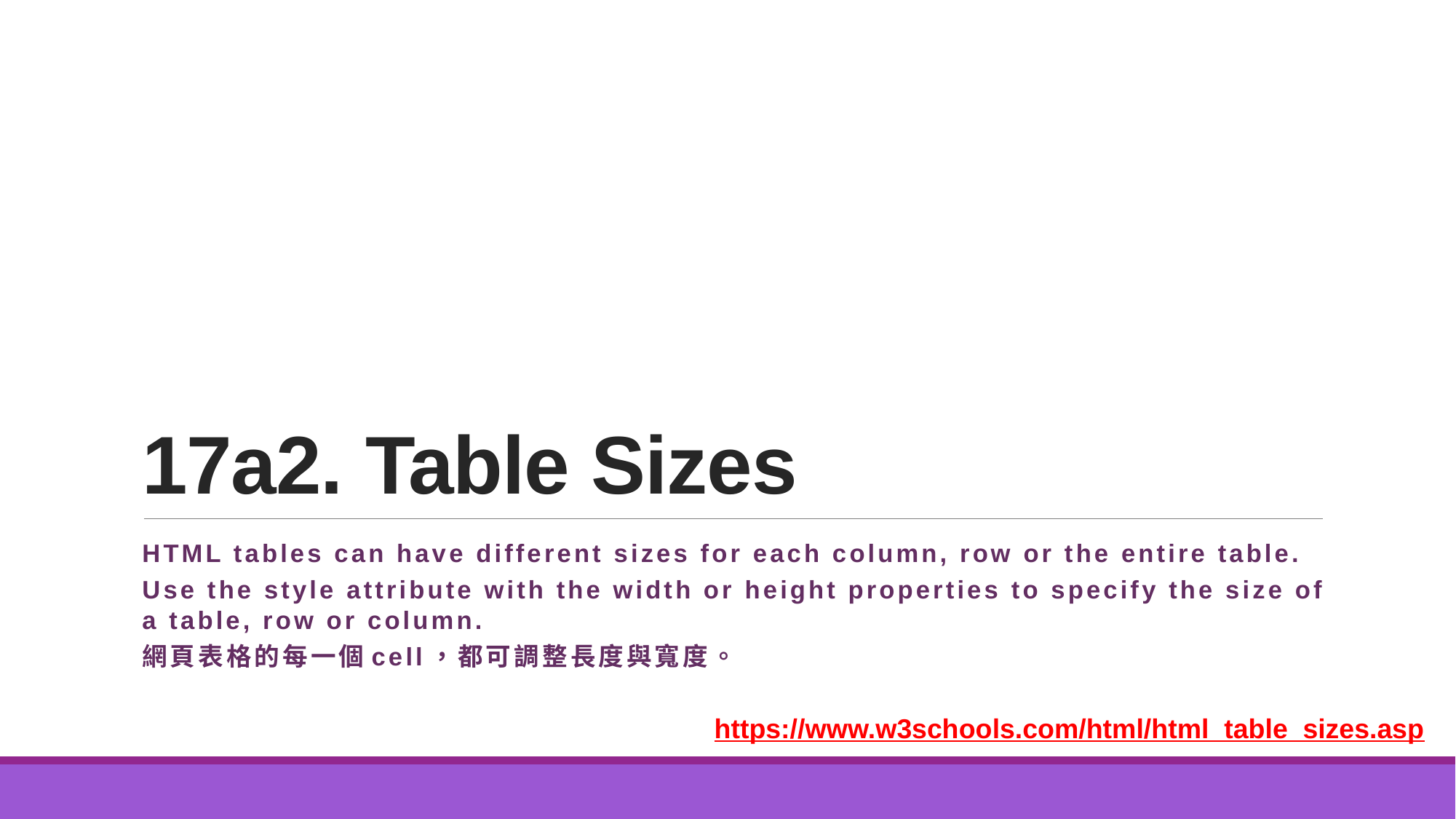

# 17a2. Table Sizes
HTML tables can have different sizes for each column, row or the entire table.
Use the style attribute with the width or height properties to specify the size of a table, row or column.
網頁表格的每一個cell，都可調整長度與寬度。

https://www.w3schools.com/html/html_table_sizes.asp